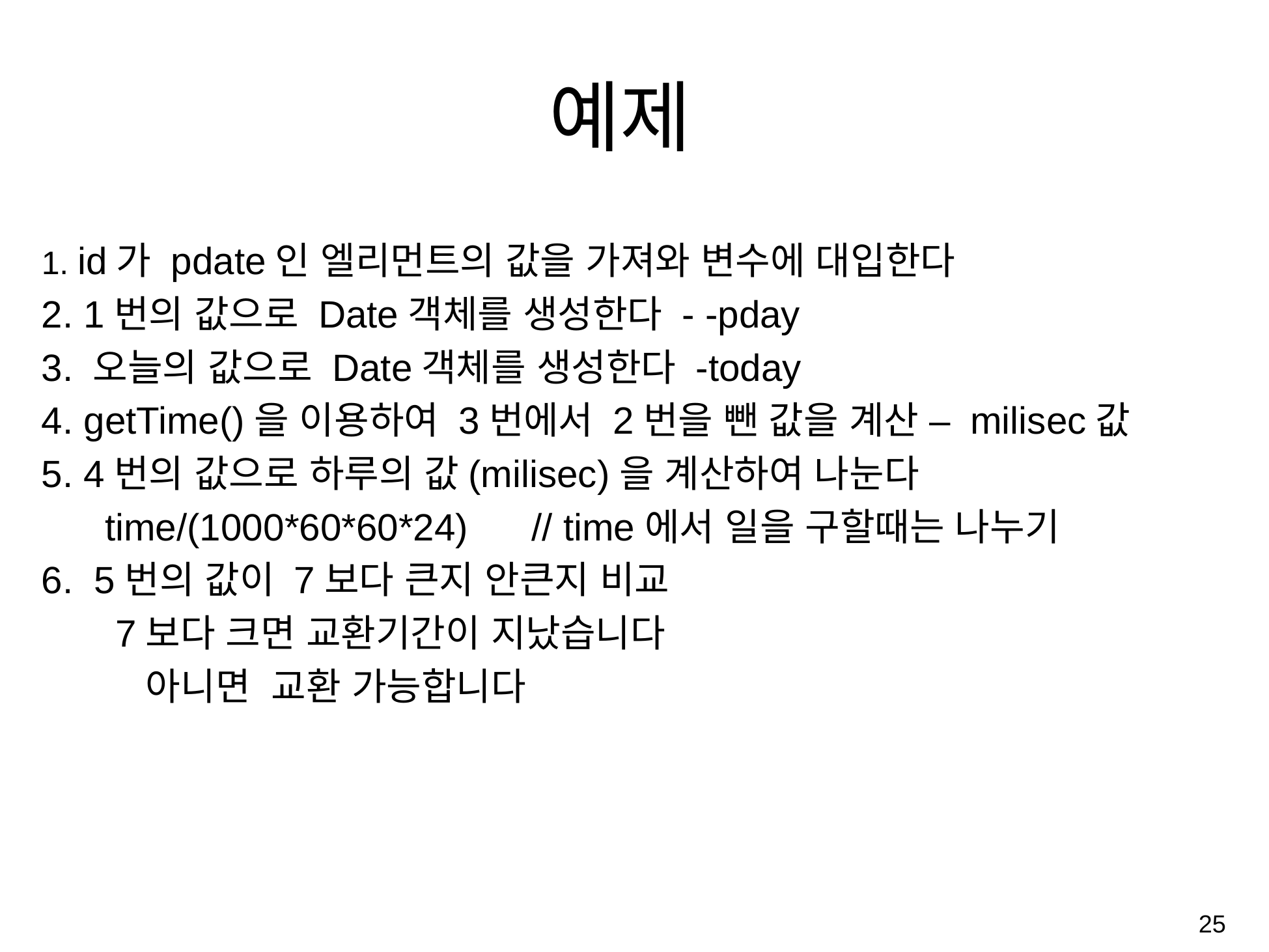

# 예제

1. id가 pdate인 엘리먼트의 값을 가져와 변수에 대입한다
2. 1번의 값으로 Date객체를 생성한다 - -pday
3. 오늘의 값으로 Date객체를 생성한다 -today
4. getTime()을 이용하여 3번에서 2번을 뺀 값을 계산 – milisec값
5. 4번의 값으로 하루의 값(milisec)을 계산하여 나눈다
      time/(1000*60*60*24)      // time에서 일을 구할때는 나누기
6.  5번의 값이 7보다 큰지 안큰지 비교
       7보다 크면 교환기간이 지났습니다
         아니면  교환 가능합니다
25